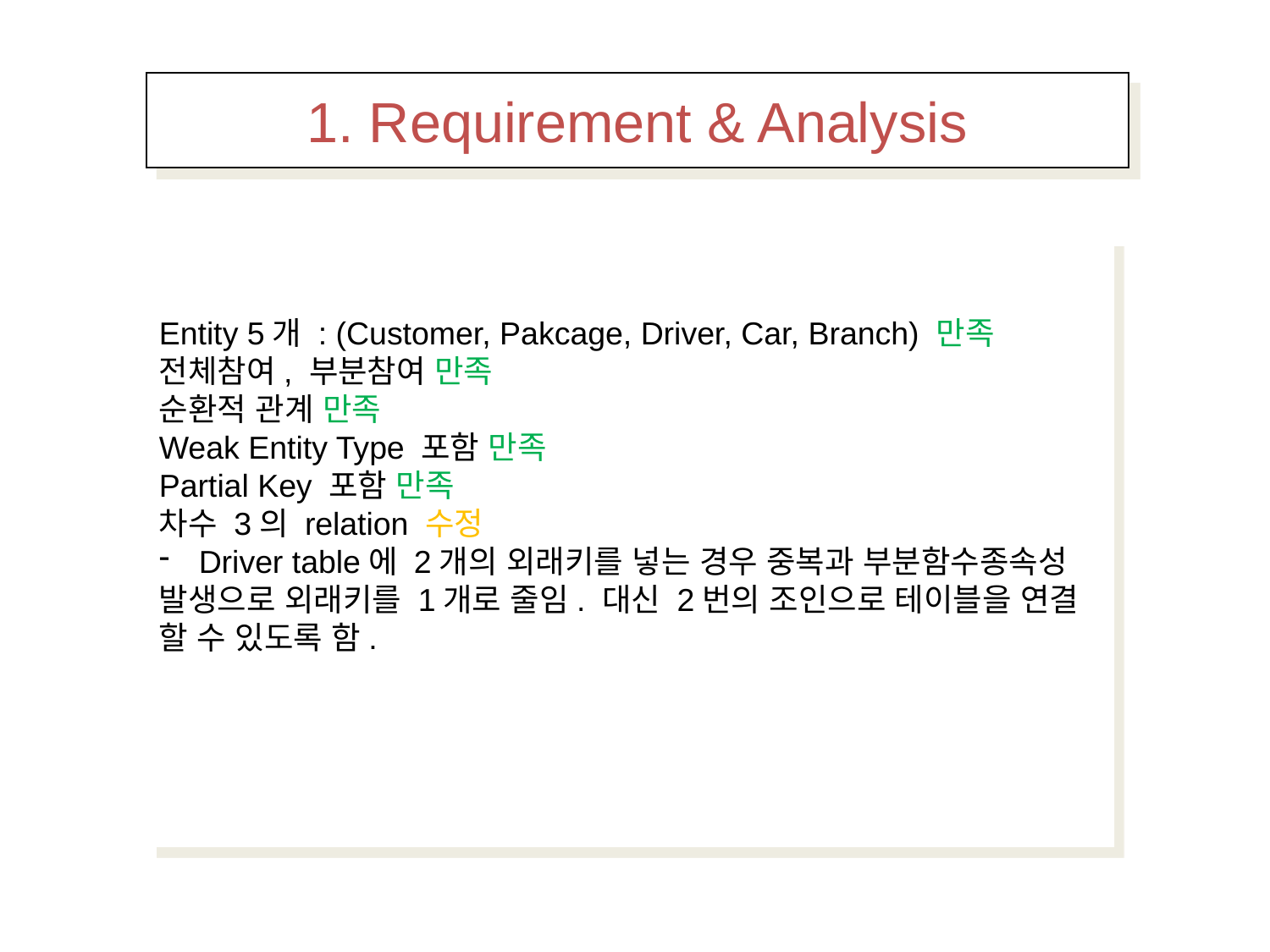

1. Requirement & Analysis
Entity 5개 : (Customer, Pakcage, Driver, Car, Branch) 만족
전체참여, 부분참여 만족
순환적 관계 만족
Weak Entity Type 포함 만족
Partial Key 포함 만족
차수 3의 relation 수정
Driver table에 2개의 외래키를 넣는 경우 중복과 부분함수종속성
발생으로 외래키를 1개로 줄임. 대신 2번의 조인으로 테이블을 연결
할 수 있도록 함.